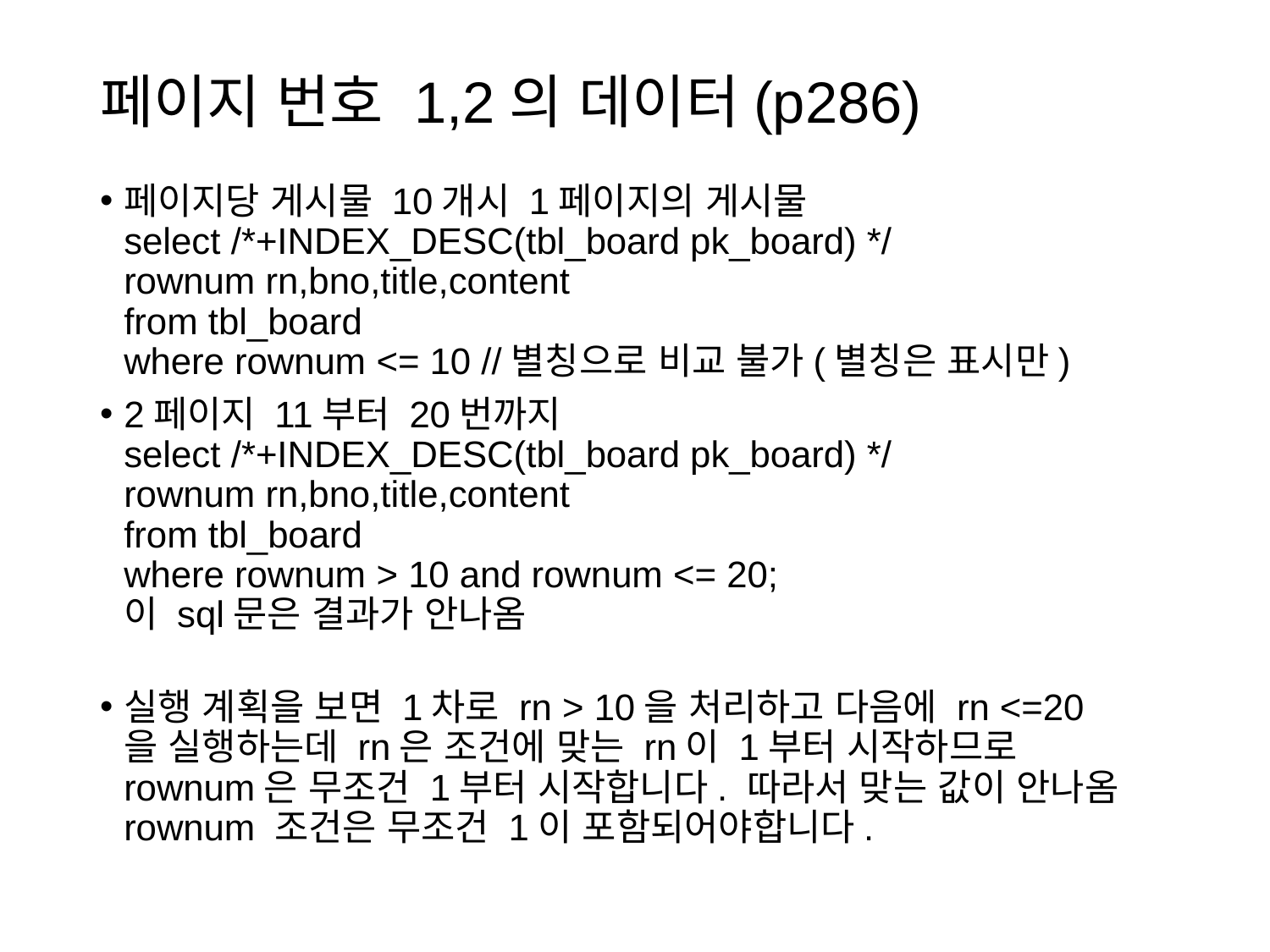

# 페이지 번호 1,2의 데이터(p286)
페이지당 게시물 10개시 1페이지의 게시물
select /*+INDEX_DESC(tbl_board pk_board) */
rownum rn,bno,title,content
from tbl_board
where rownum <= 10 //별칭으로 비교 불가(별칭은 표시만)
2페이지 11부터 20번까지
select /*+INDEX_DESC(tbl_board pk_board) */
rownum rn,bno,title,content
from tbl_board
where rownum > 10 and rownum <= 20;
이 sql문은 결과가 안나옴
실행 계획을 보면 1차로 rn > 10을 처리하고 다음에 rn <=20
을 실행하는데 rn은 조건에 맞는 rn이 1부터 시작하므로
rownum은 무조건 1부터 시작합니다. 따라서 맞는 값이 안나옴
rownum 조건은 무조건 1이 포함되어야합니다.